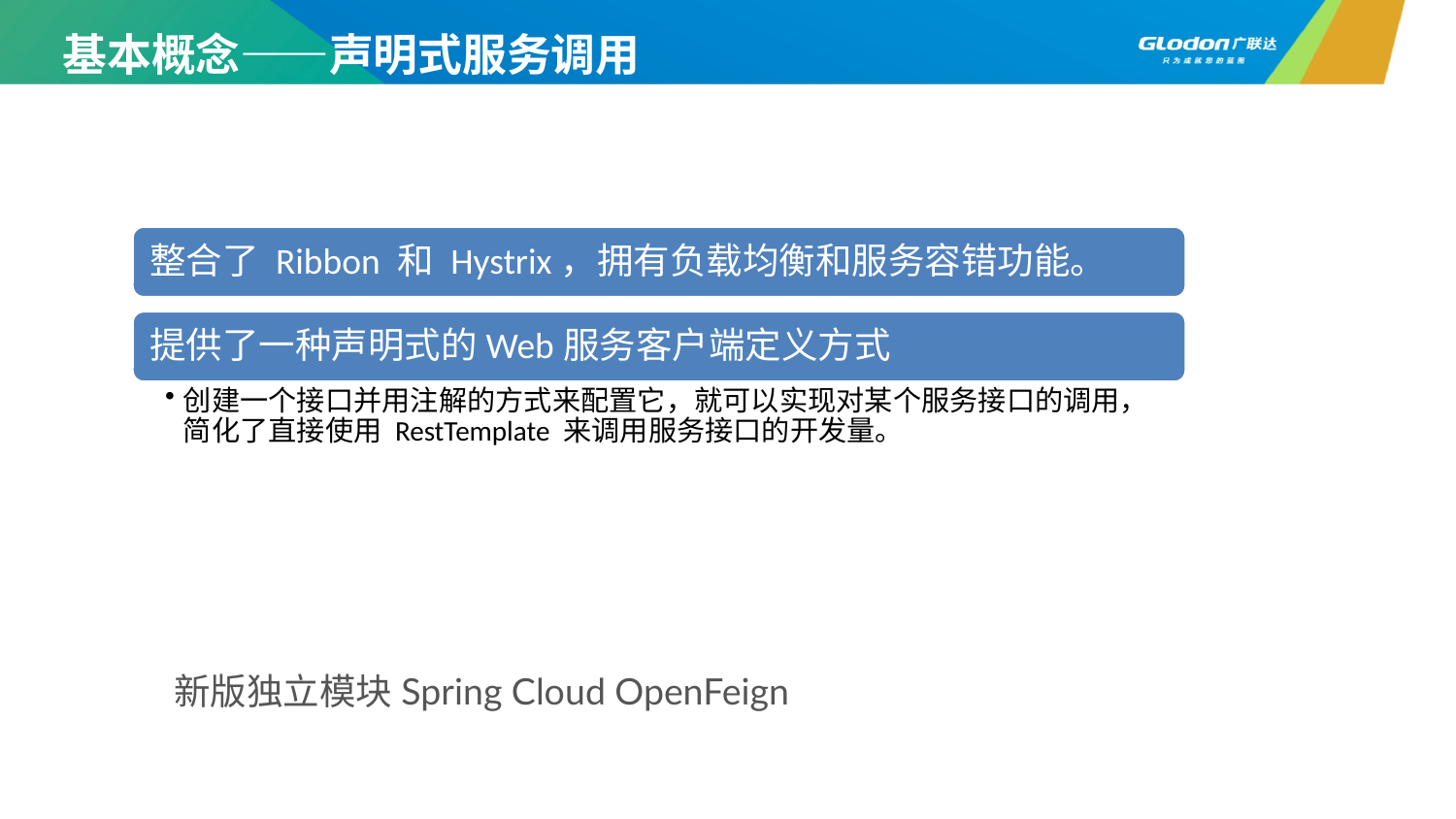

# 基本概念——声明式服务调用
整合了 Ribbon 和 Hystrix，拥有负载均衡和服务容错功能。
提供了一种声明式的Web服务客户端定义方式
创建一个接口并用注解的方式来配置它，就可以实现对某个服务接口的调用，简化了直接使用 RestTemplate 来调用服务接口的开发量。
新版独立模块Spring Cloud OpenFeign